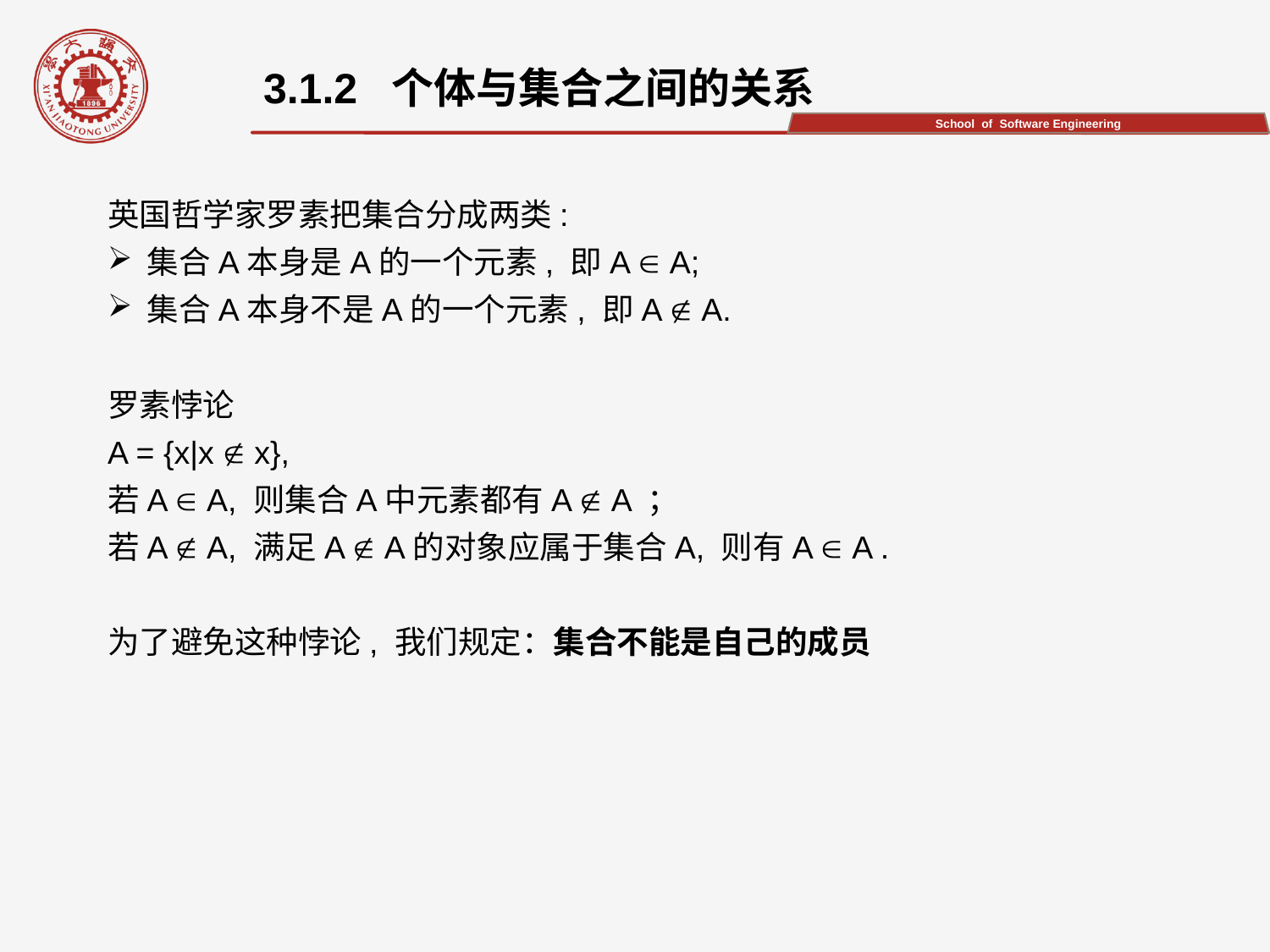

3.1.2  个体与集合之间的关系

英国哲学家罗素把集合分成两类:
集合A本身是A的一个元素, 即A ∈ A;
集合A本身不是A的一个元素, 即A ∉ A.

罗素悖论
A = {x|x ∉ x},
若A ∈ A, 则集合A中元素都有A ∉ A ；
若A ∉ A, 满足A ∉ A的对象应属于集合A, 则有A ∈ A .

为了避免这种悖论, 我们规定：集合不能是自己的成员